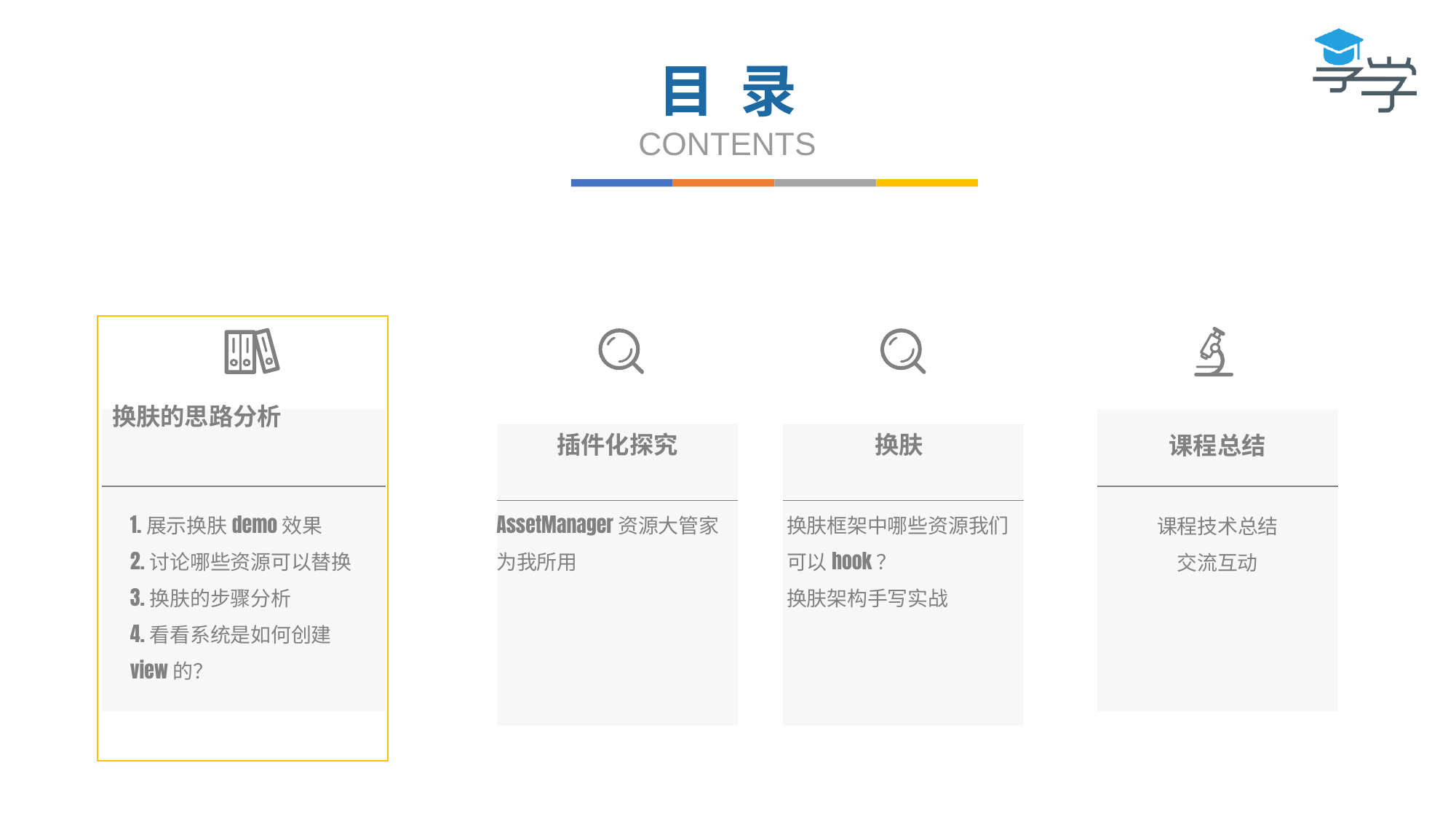

目  录
CONTENTS

换肤的思路分析

插件化探究
换肤
课程总结
换肤框架中哪些资源我们可以hook？
换肤架构手写实战

1.展示换肤demo效果
2.讨论哪些资源可以替换
3.换肤的步骤分析
4.看看系统是如何创建view的？

AssetManager资源大管家为我所用
课程技术总结
交流互动